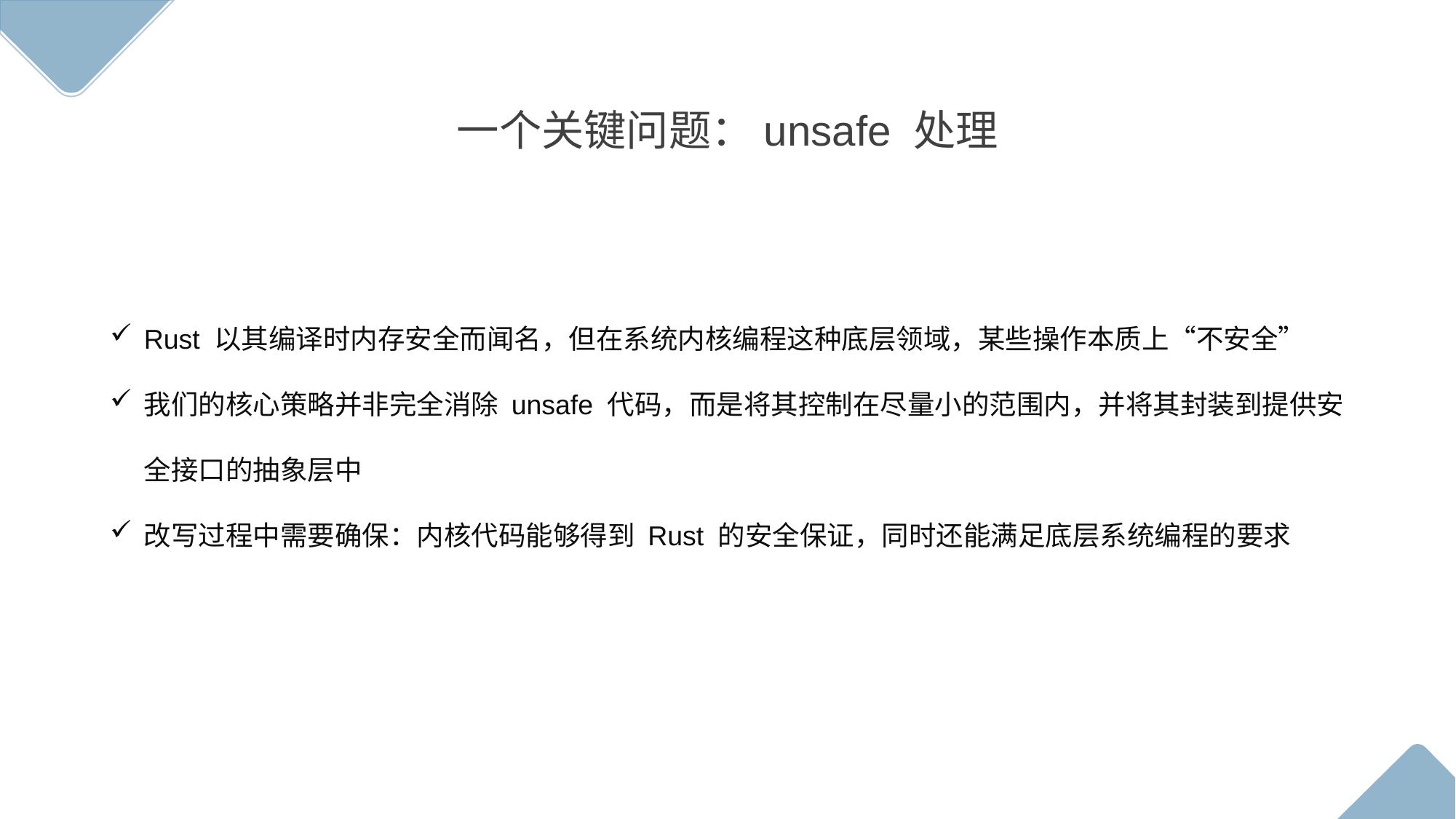

一个关键问题：unsafe 处理
Rust 以其编译时内存安全而闻名，但在系统内核编程这种底层领域，某些操作本质上“不安全”
我们的核心策略并非完全消除 unsafe 代码，而是将其控制在尽量小的范围内，并将其封装到提供安全接口的抽象层中
改写过程中需要确保：内核代码能够得到 Rust 的安全保证，同时还能满足底层系统编程的要求